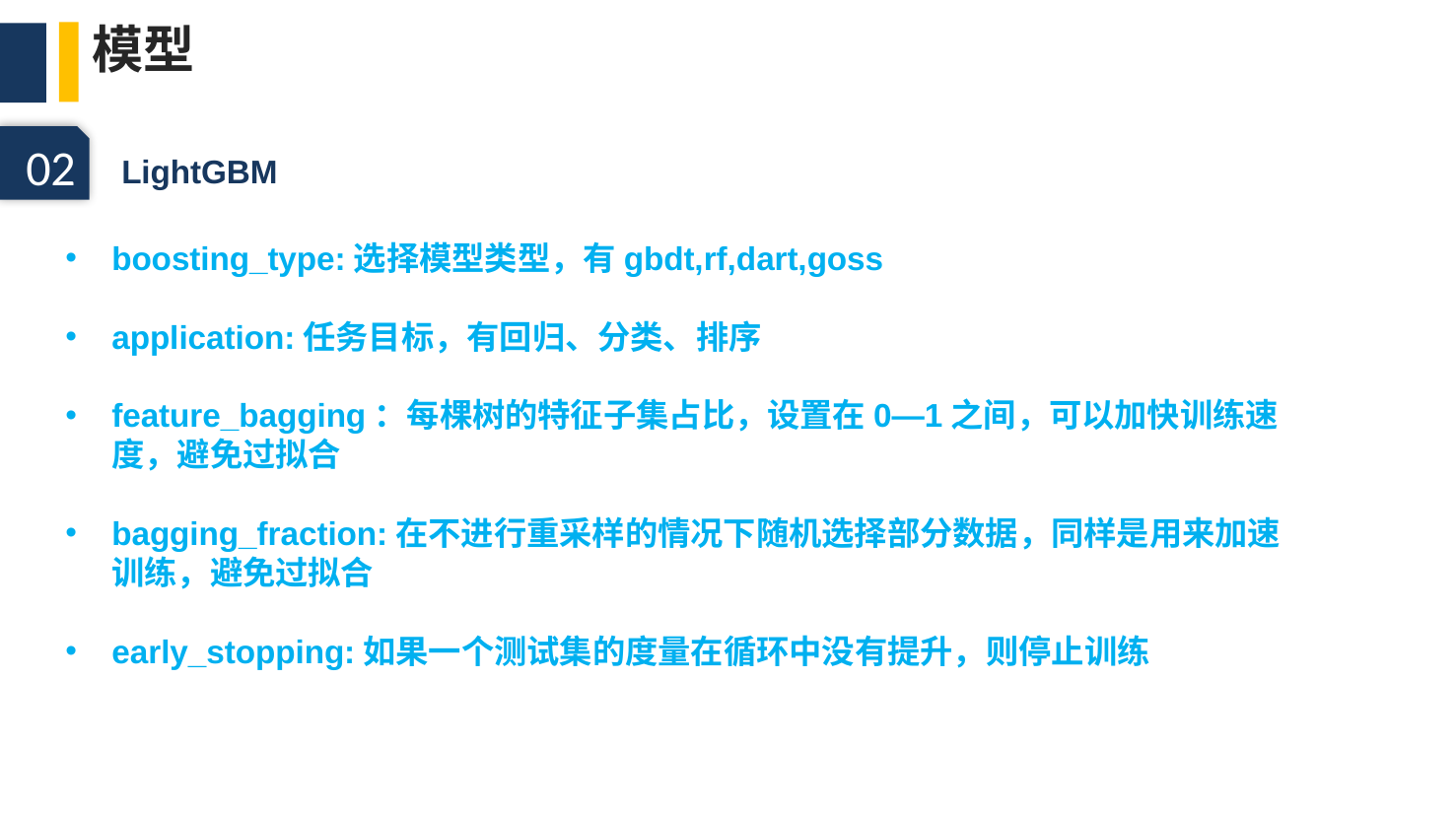

模型

02
LightGBM
boosting_type:选择模型类型，有gbdt,rf,dart,goss

application:任务目标，有回归、分类、排序

feature_bagging：每棵树的特征子集占比，设置在0—1之间，可以加快训练速度，避免过拟合

bagging_fraction:在不进行重采样的情况下随机选择部分数据，同样是用来加速训练，避免过拟合

early_stopping:如果一个测试集的度量在循环中没有提升，则停止训练